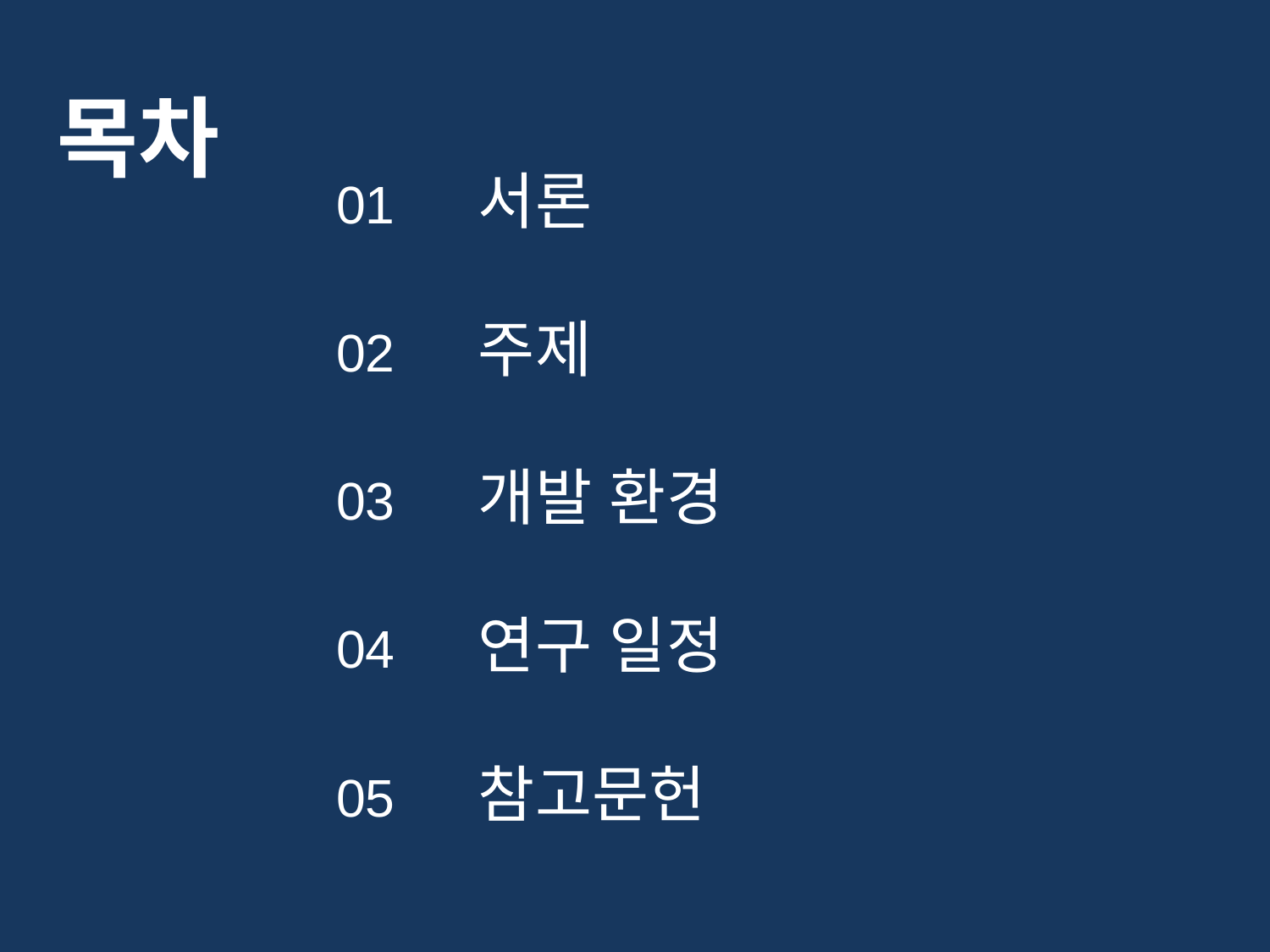

목차
01    서론

02    주제

03    개발 환경

04    연구 일정

05    참고문헌